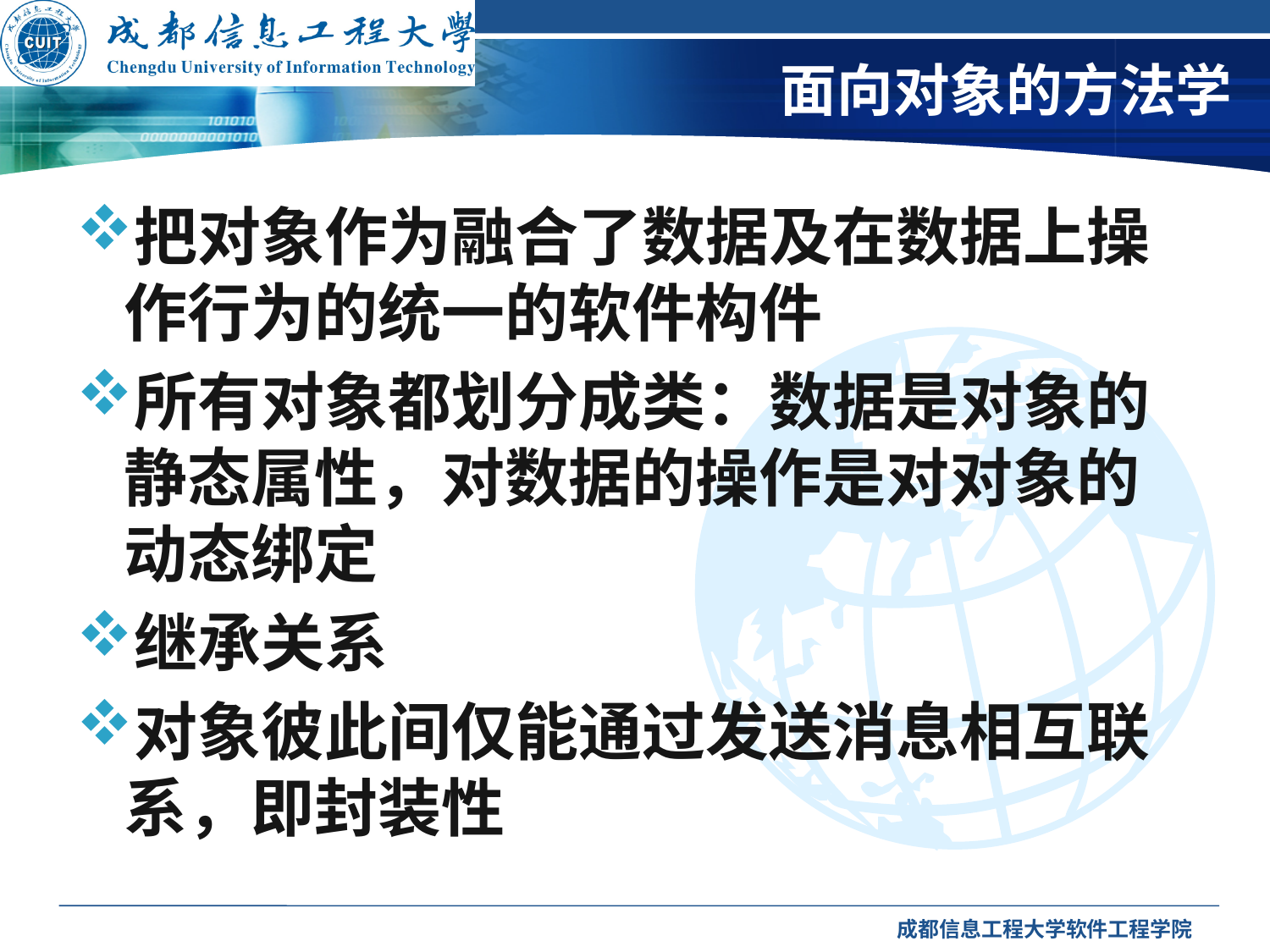

# 面向对象的方法学
把对象作为融合了数据及在数据上操作行为的统一的软件构件
所有对象都划分成类：数据是对象的静态属性，对数据的操作是对对象的动态绑定
继承关系
对象彼此间仅能通过发送消息相互联系，即封装性